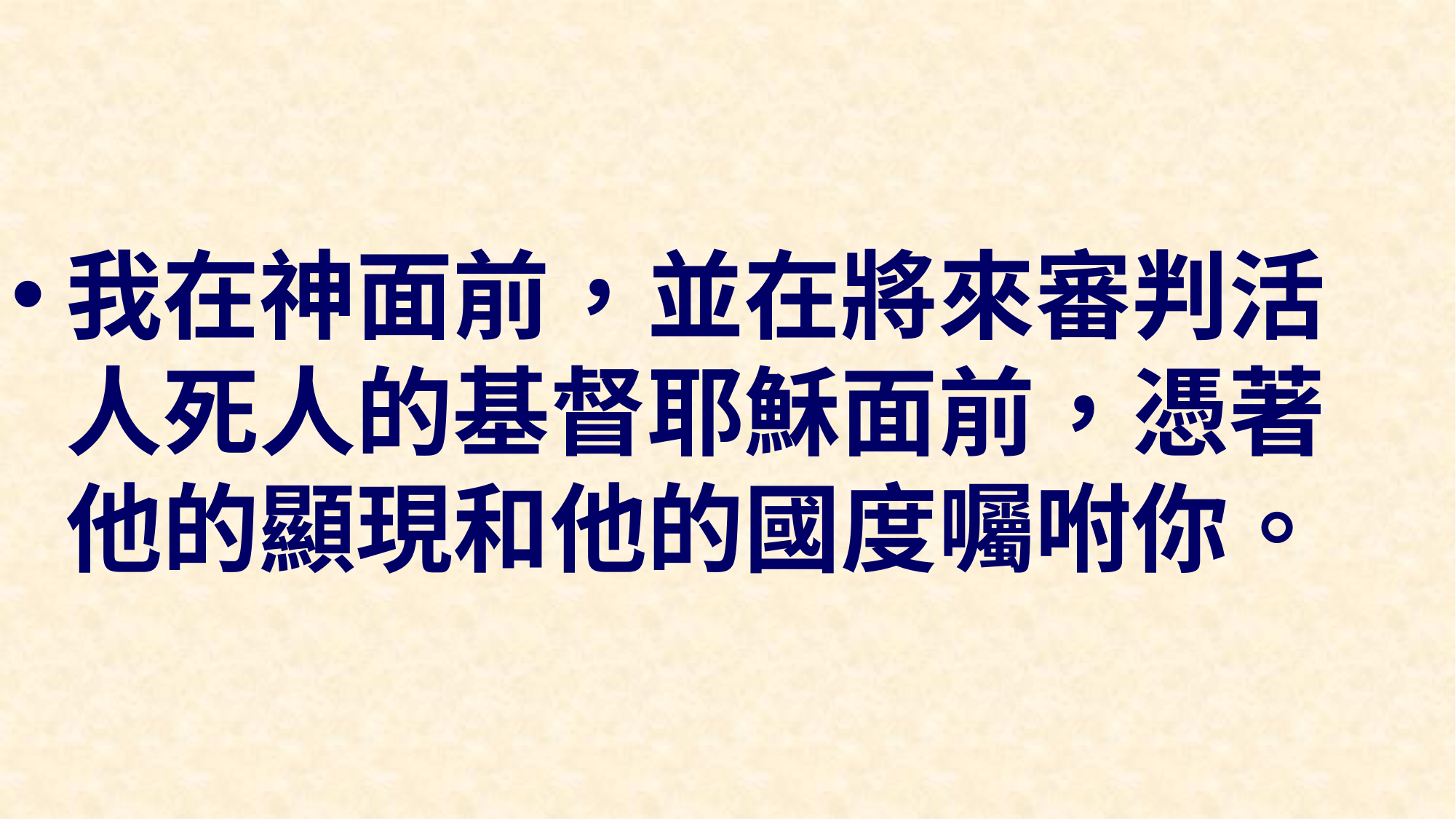

我在神面前，並在將來審判活人死人的基督耶穌面前，憑著他的顯現和他的國度囑咐你。